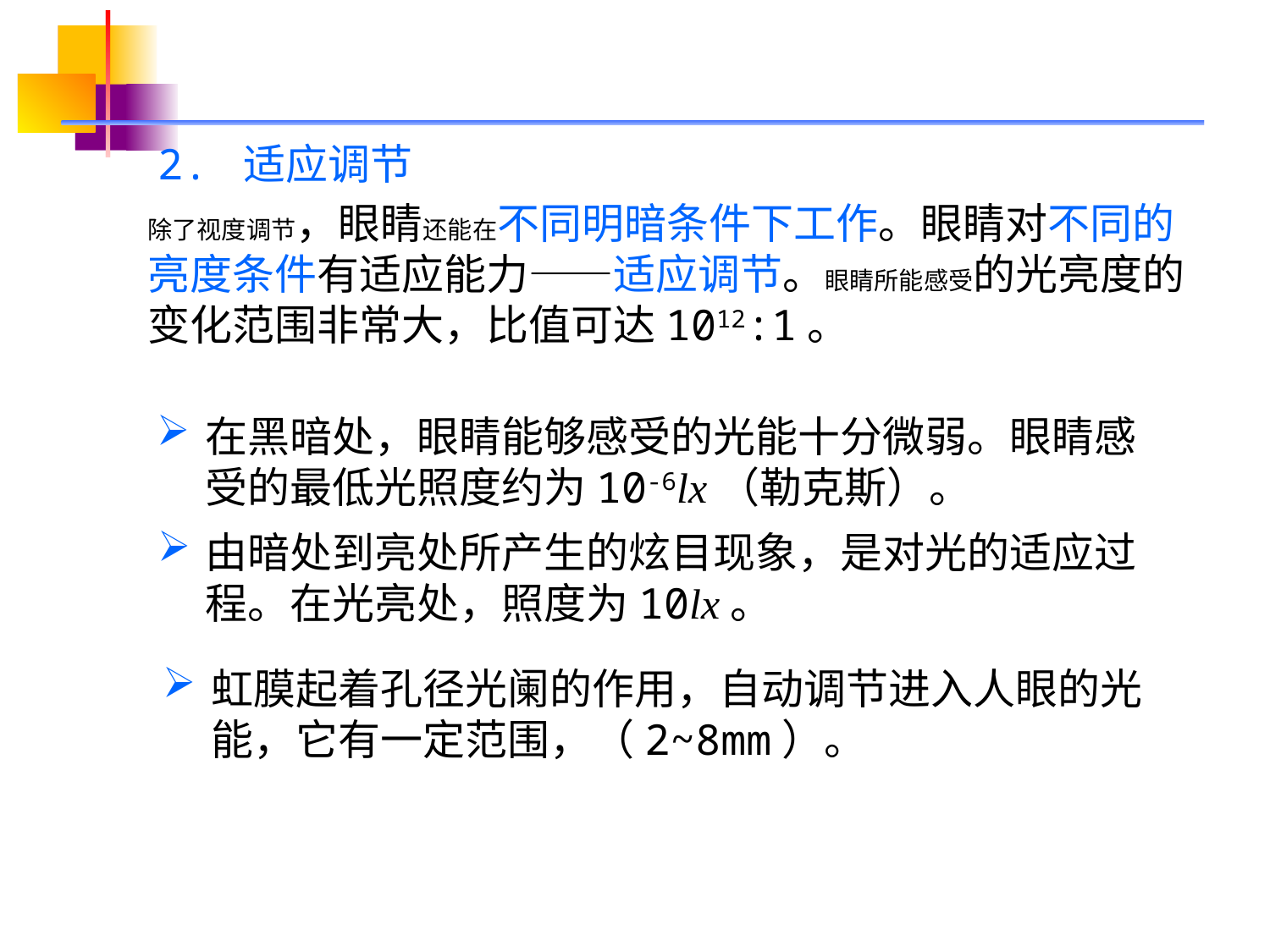

2. 适应调节
除了视度调节，眼睛还能在不同明暗条件下工作。眼睛对不同的亮度条件有适应能力——适应调节。眼睛所能感受的光亮度的变化范围非常大，比值可达1012:1。
在黑暗处，眼睛能够感受的光能十分微弱。眼睛感受的最低光照度约为10-6lx（勒克斯）。
由暗处到亮处所产生的炫目现象，是对光的适应过程。在光亮处，照度为10lx。
虹膜起着孔径光阑的作用，自动调节进入人眼的光能，它有一定范围，（2~8mm）。